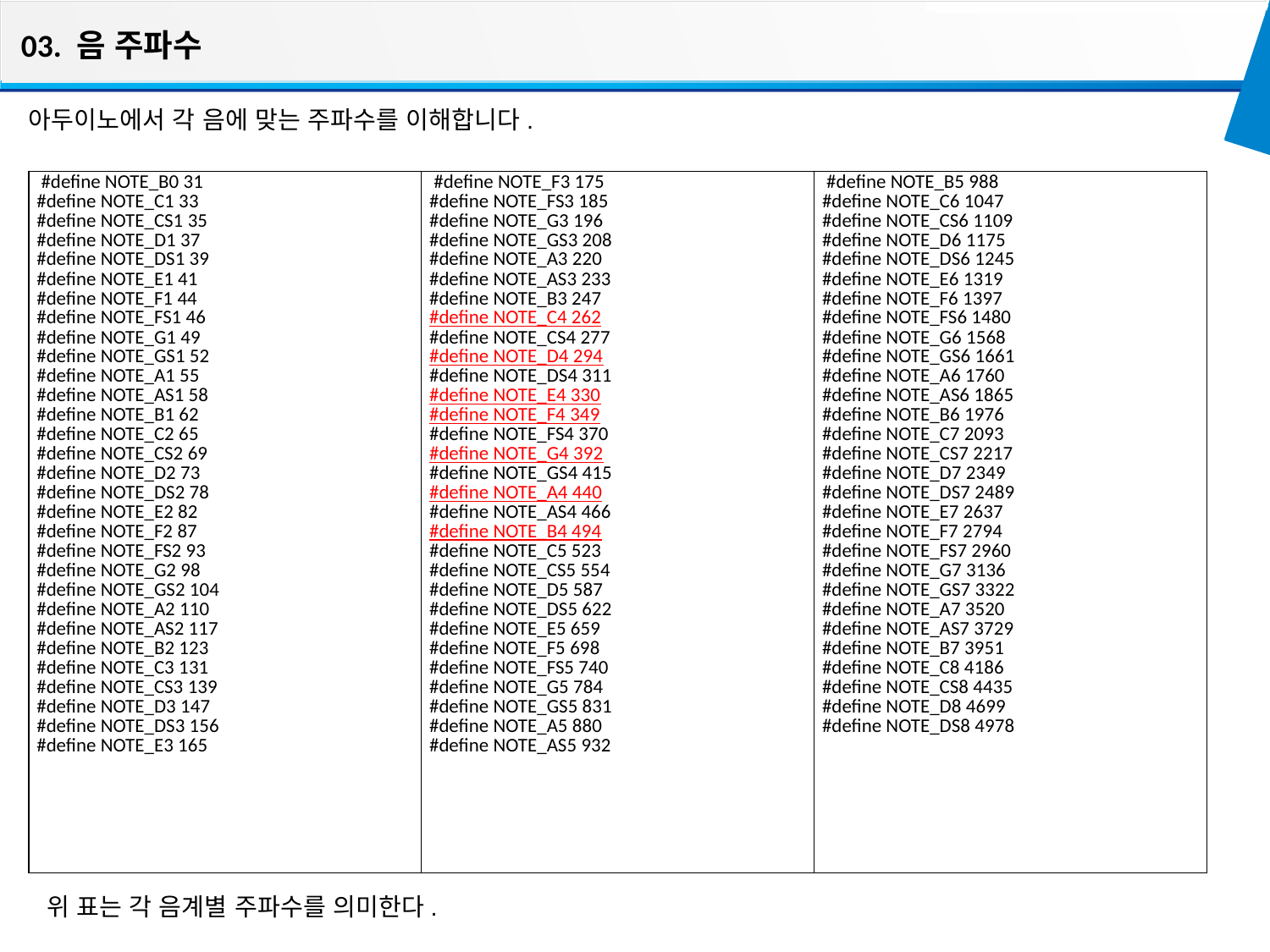

03. 음 주파수

아두이노에서 각 음에 맞는 주파수를 이해합니다.

| #define NOTE\_B0 31 #define NOTE\_C1 33 #define NOTE\_CS1 35 #define NOTE\_D1 37 #define NOTE\_DS1 39 #define NOTE\_E1 41 #define NOTE\_F1 44 #define NOTE\_FS1 46 #define NOTE\_G1 49 #define NOTE\_GS1 52 #define NOTE\_A1 55 #define NOTE\_AS1 58 #define NOTE\_B1 62 #define NOTE\_C2 65 #define NOTE\_CS2 69 #define NOTE\_D2 73 #define NOTE\_DS2 78 #define NOTE\_E2 82 #define NOTE\_F2 87 #define NOTE\_FS2 93 #define NOTE\_G2 98 #define NOTE\_GS2 104 #define NOTE\_A2 110 #define NOTE\_AS2 117 #define NOTE\_B2 123 #define NOTE\_C3 131 #define NOTE\_CS3 139 #define NOTE\_D3 147 #define NOTE\_DS3 156 #define NOTE\_E3 165 | #define NOTE\_F3 175 #define NOTE\_FS3 185 #define NOTE\_G3 196 #define NOTE\_GS3 208 #define NOTE\_A3 220 #define NOTE\_AS3 233 #define NOTE\_B3 247 #define NOTE\_C4 262 #define NOTE\_CS4 277 #define NOTE\_D4 294 #define NOTE\_DS4 311 #define NOTE\_E4 330 #define NOTE\_F4 349 #define NOTE\_FS4 370 #define NOTE\_G4 392 #define NOTE\_GS4 415 #define NOTE\_A4 440 #define NOTE\_AS4 466 #define NOTE\_B4 494 #define NOTE\_C5 523 #define NOTE\_CS5 554 #define NOTE\_D5 587 #define NOTE\_DS5 622 #define NOTE\_E5 659 #define NOTE\_F5 698 #define NOTE\_FS5 740 #define NOTE\_G5 784 #define NOTE\_GS5 831 #define NOTE\_A5 880 #define NOTE\_AS5 932 | #define NOTE\_B5 988 #define NOTE\_C6 1047 #define NOTE\_CS6 1109 #define NOTE\_D6 1175 #define NOTE\_DS6 1245 #define NOTE\_E6 1319 #define NOTE\_F6 1397 #define NOTE\_FS6 1480 #define NOTE\_G6 1568 #define NOTE\_GS6 1661 #define NOTE\_A6 1760 #define NOTE\_AS6 1865 #define NOTE\_B6 1976 #define NOTE\_C7 2093 #define NOTE\_CS7 2217 #define NOTE\_D7 2349 #define NOTE\_DS7 2489 #define NOTE\_E7 2637 #define NOTE\_F7 2794 #define NOTE\_FS7 2960 #define NOTE\_G7 3136 #define NOTE\_GS7 3322 #define NOTE\_A7 3520 #define NOTE\_AS7 3729 #define NOTE\_B7 3951 #define NOTE\_C8 4186 #define NOTE\_CS8 4435 #define NOTE\_D8 4699 #define NOTE\_DS8 4978 |
| --- | --- | --- |
위 표는 각 음계별 주파수를 의미한다.